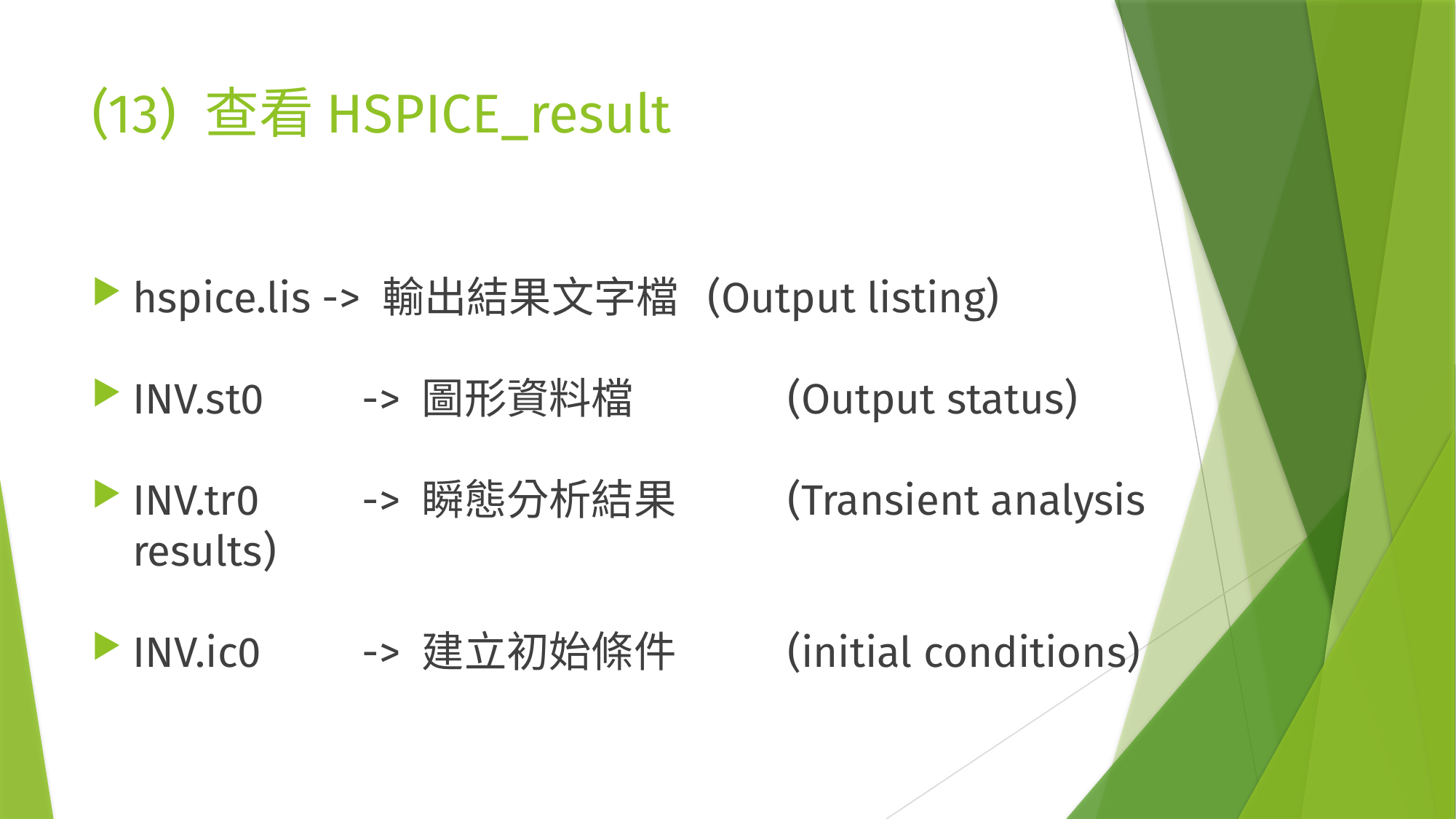

# (13) 查看HSPICE_result
hspice.lis -> 輸出結果文字檔  (Output listing)

INV.st0 	 -> 圖形資料檔  		(Output status)

INV.tr0 	 -> 瞬態分析結果		(Transient analysis results)

INV.ic0	 -> 建立初始條件		(initial conditions)